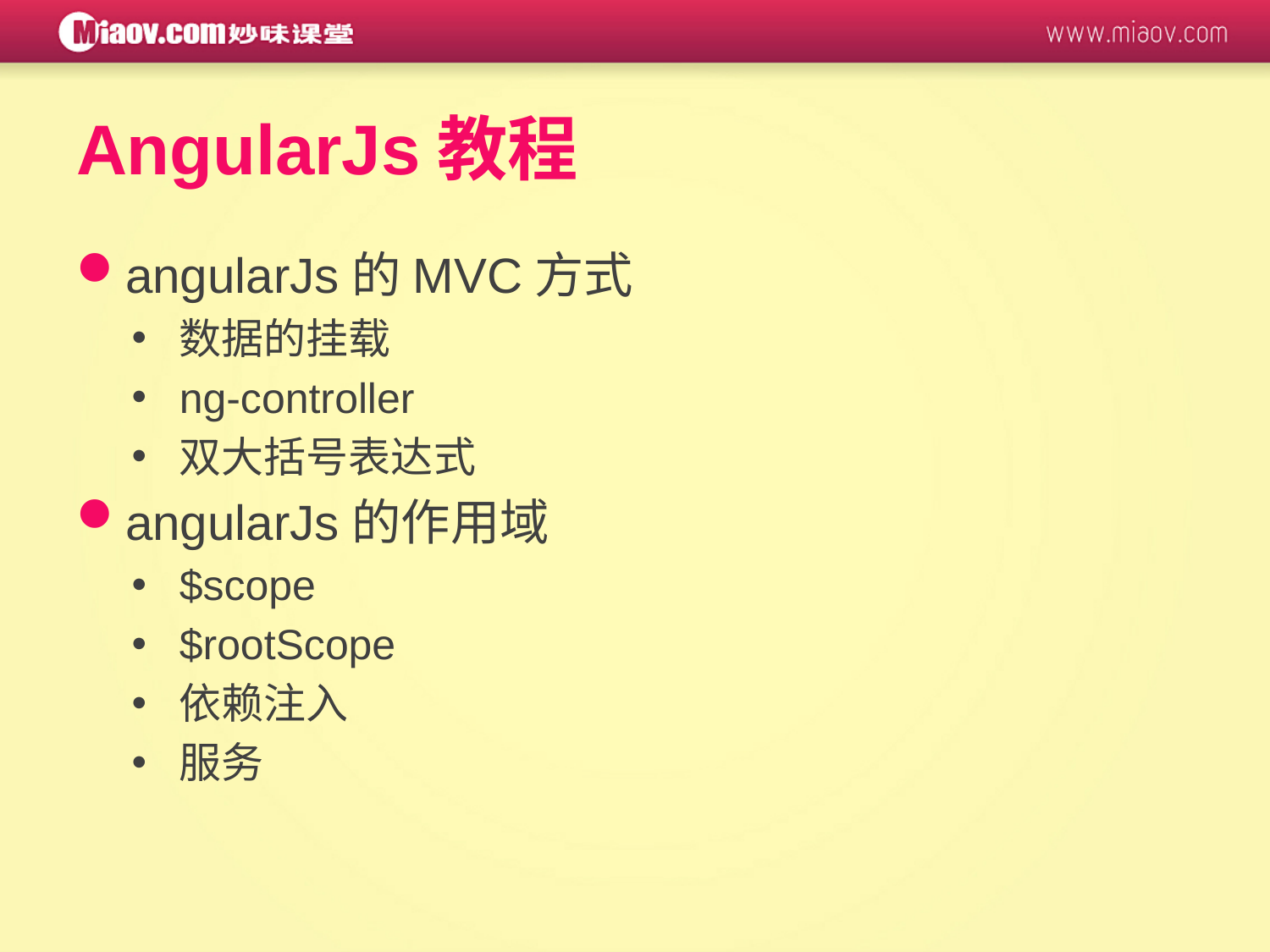

# AngularJs教程
angularJs的MVC方式
数据的挂载
ng-controller
双大括号表达式
angularJs的作用域
$scope
$rootScope
依赖注入
服务